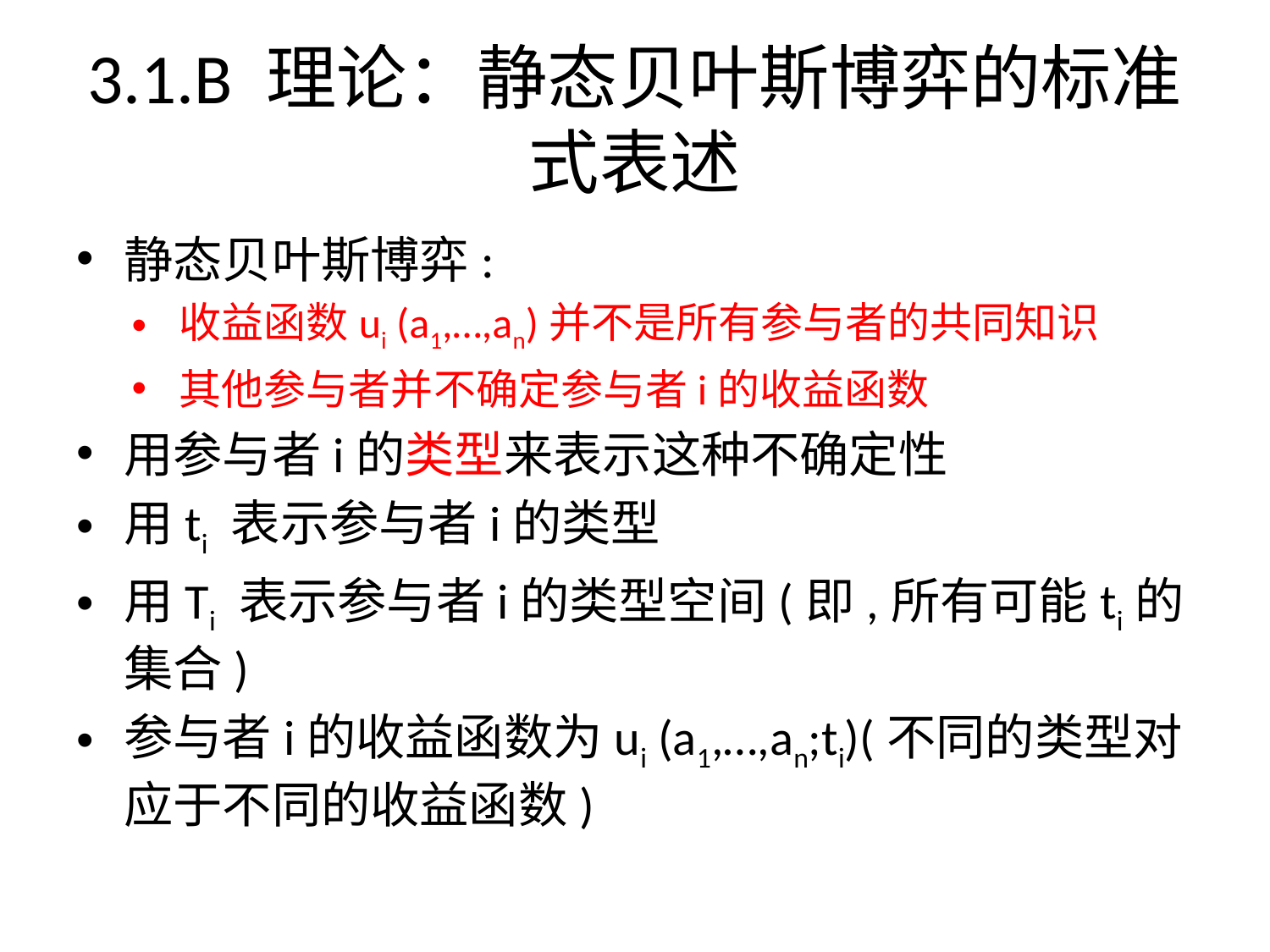

3.1.B 理论：静态贝叶斯博弈的标准式表述
静态贝叶斯博弈:
收益函数ui (a1,…,an)并不是所有参与者的共同知识
其他参与者并不确定参与者i的收益函数
用参与者i的类型来表示这种不确定性
用ti 表示参与者i的类型
用Ti 表示参与者i的类型空间(即,所有可能ti的集合)
参与者i的收益函数为ui (a1,…,an;ti)(不同的类型对应于不同的收益函数)